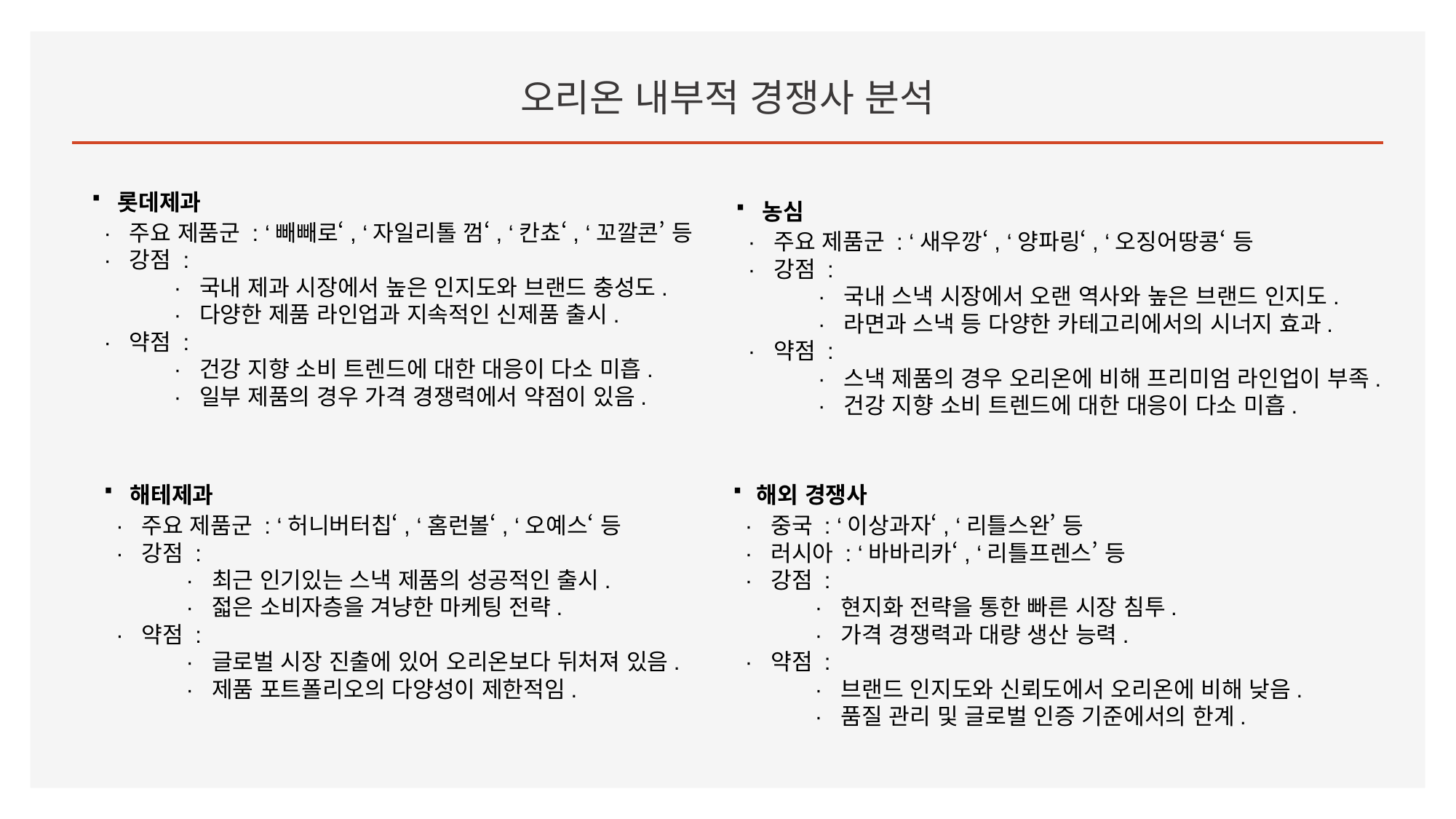

# 오리온 내부적 경쟁사 분석
· 롯데제과
  ·  주요 제품군 : ‘빼빼로‘, ‘자일리톨 껌‘, ‘칸쵸‘, ‘꼬깔콘’ 등
  ·  강점 :
             ·  국내 제과 시장에서 높은 인지도와 브랜드 충성도.
             ·  다양한 제품 라인업과 지속적인 신제품 출시.
  ·  약점 :
             ·  건강 지향 소비 트렌드에 대한 대응이 다소 미흡.
             ·  일부 제품의 경우 가격 경쟁력에서 약점이 있음.
· 농심
  ·  주요 제품군 : ‘새우깡‘, ‘양파링‘, ‘오징어땅콩‘ 등
  ·  강점 :
             ·  국내 스낵 시장에서 오랜 역사와 높은 브랜드 인지도.
             ·  라면과 스낵 등 다양한 카테고리에서의 시너지 효과.
  ·  약점 :
             ·  스낵 제품의 경우 오리온에 비해 프리미엄 라인업이 부족.
             ·  건강 지향 소비 트렌드에 대한 대응이 다소 미흡.
· 해테제과
  ·  주요 제품군 : ‘허니버터칩‘, ‘홈런볼‘, ‘오예스‘ 등
  ·  강점 :
             ·  최근 인기있는 스낵 제품의 성공적인 출시.
             ·  젋은 소비자층을 겨냥한 마케팅 전략.
  ·  약점 :
             ·  글로벌 시장 진출에 있어 오리온보다 뒤처져 있음.
             ·  제품 포트폴리오의 다양성이 제한적임.
· 해외 경쟁사
  ·  중국 : ‘이상과자‘, ‘리틀스완’ 등
  ·  러시아 : ‘바바리카‘, ‘리틀프렌스’ 등
  ·  강점 :
             ·  현지화 전략을 통한 빠른 시장 침투.
             ·  가격 경쟁력과 대량 생산 능력.
  ·  약점 :
             ·  브랜드 인지도와 신뢰도에서 오리온에 비해 낮음.
             ·  품질 관리 및 글로벌 인증 기준에서의 한계.